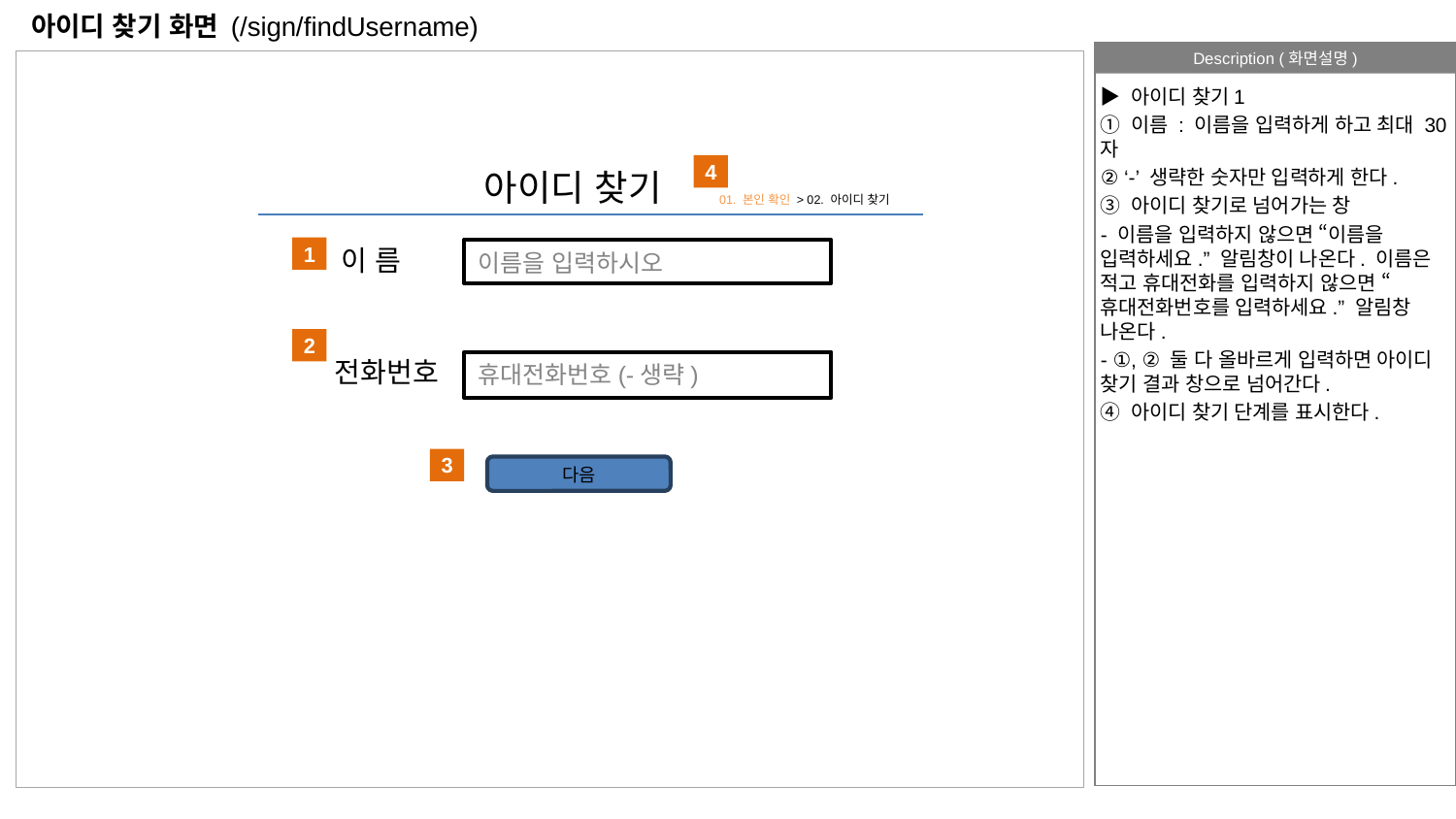

# 아이디 찾기 화면 (/sign/findUsername)

▶ 아이디 찾기1
① 이름 : 이름을 입력하게 하고 최대 30자
② ‘-’ 생략한 숫자만 입력하게 한다.
③ 아이디 찾기로 넘어가는 창
- 이름을 입력하지 않으면 “이름을 입력하세요.” 알림창이 나온다. 이름은 적고 휴대전화를 입력하지 않으면 “휴대전화번호를 입력하세요.” 알림창 나온다.
- ①, ② 둘 다 올바르게 입력하면 아이디 찾기 결과 창으로 넘어간다.
④ 아이디 찾기 단계를 표시한다.
4
아이디 찾기
01. 본인 확인 > 02. 아이디 찾기
이 름
1

이름을 입력하시오
2
전화번호

휴대전화번호(-생략)
3

다음